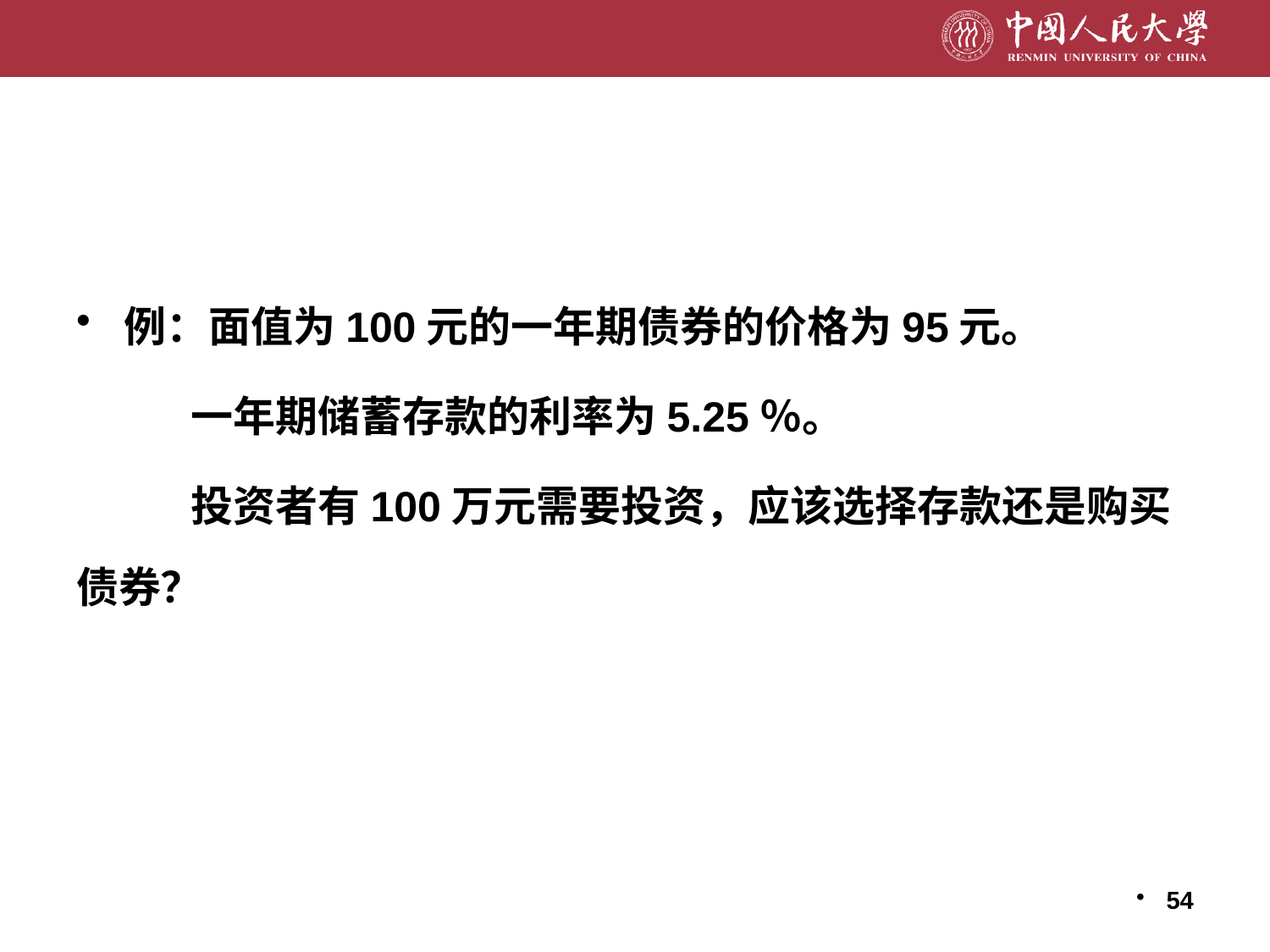

例：面值为100元的一年期债券的价格为95元。
           一年期储蓄存款的利率为5.25％。
           投资者有100万元需要投资，应该选择存款还是购买债券？
54